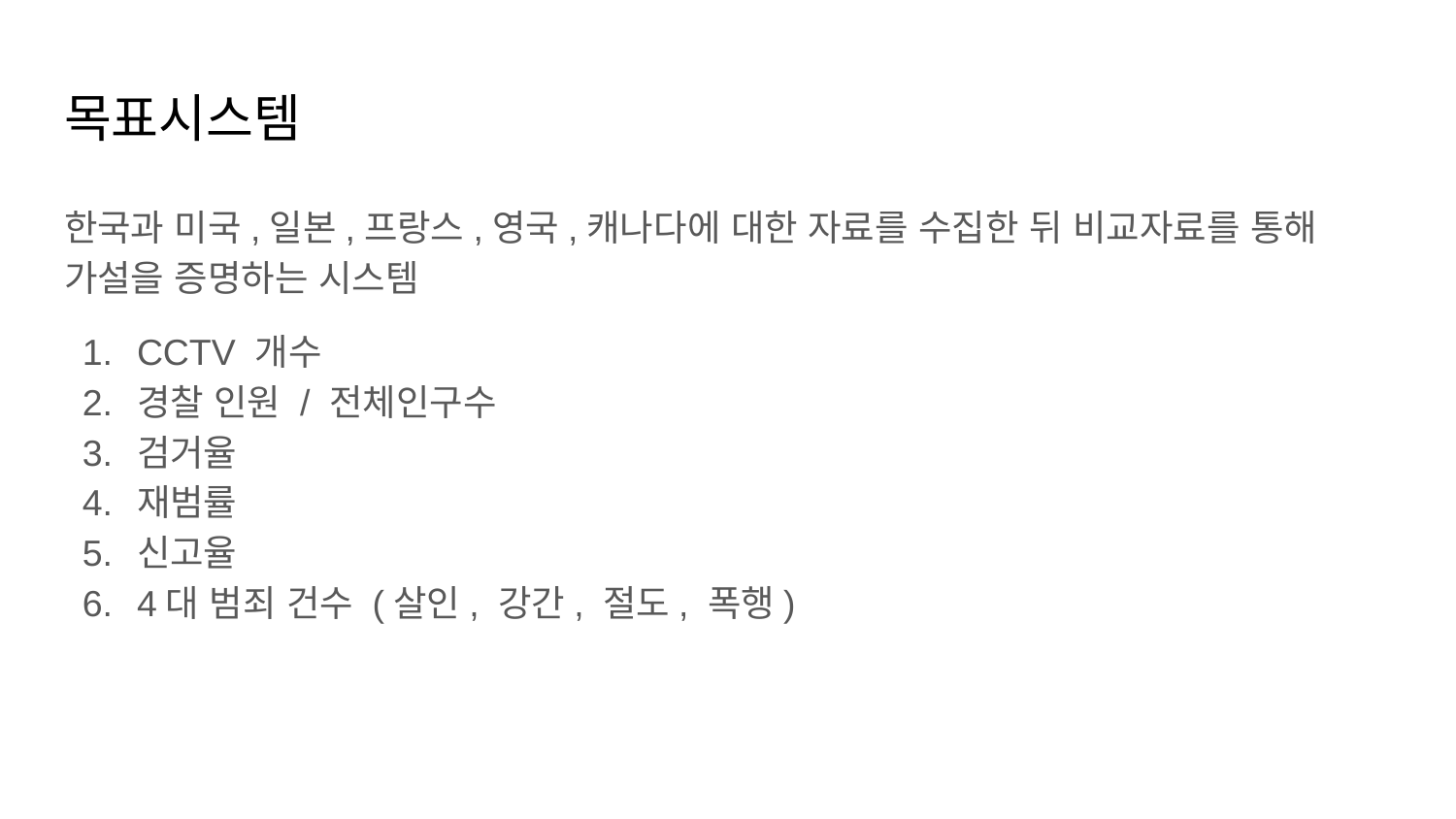

# 목표시스템
한국과 미국,일본,프랑스,영국,캐나다에 대한 자료를 수집한 뒤 비교자료를 통해 가설을 증명하는 시스템
CCTV 개수
경찰 인원 / 전체인구수
검거율
재범률
신고율
4대 범죄 건수 (살인, 강간, 절도, 폭행)